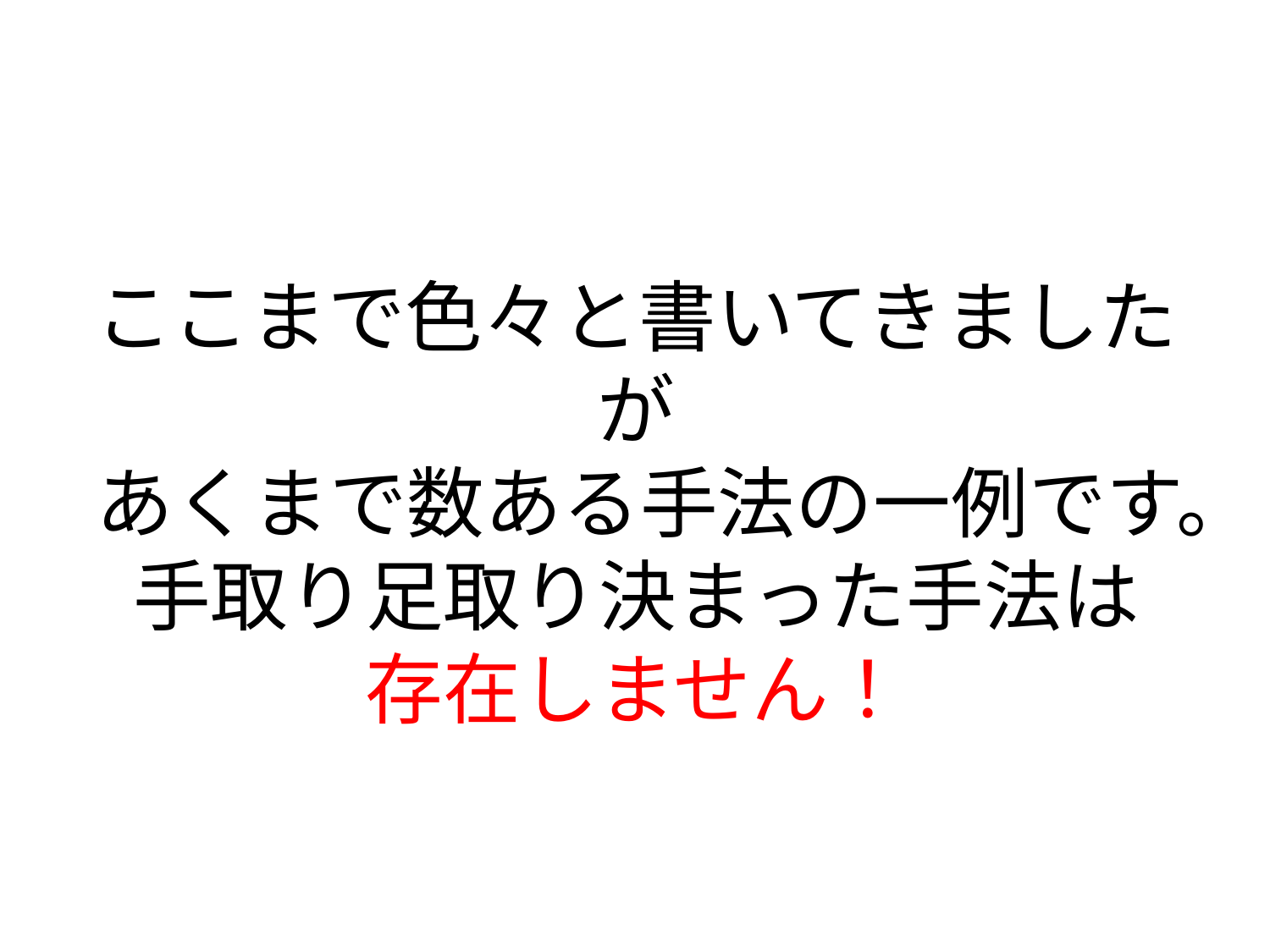

ここまで色々と書いてきましたが
あくまで数ある手法の一例です。
手取り足取り決まった手法は
存在しません！